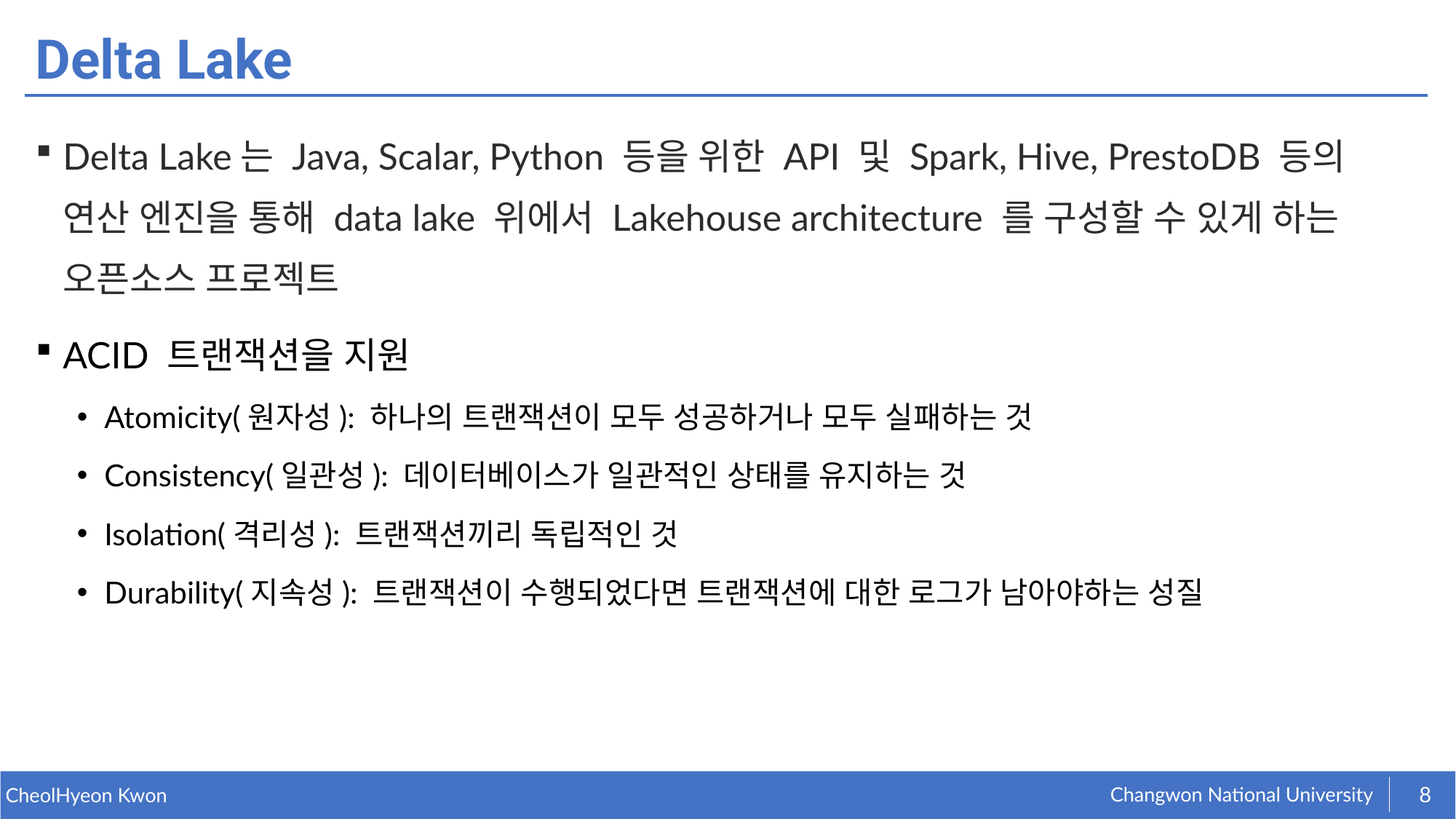

# Delta Lake
Delta Lake는 Java, Scalar, Python 등을 위한 API 및 Spark, Hive, PrestoDB 등의 연산 엔진을 통해 data lake 위에서 Lakehouse architecture 를 구성할 수 있게 하는 오픈소스 프로젝트
ACID 트랜잭션을 지원
Atomicity(원자성): 하나의 트랜잭션이 모두 성공하거나 모두 실패하는 것
Consistency(일관성): 데이터베이스가 일관적인 상태를 유지하는 것
Isolation(격리성): 트랜잭션끼리 독립적인 것
Durability(지속성): 트랜잭션이 수행되었다면 트랜잭션에 대한 로그가 남아야하는 성질

8